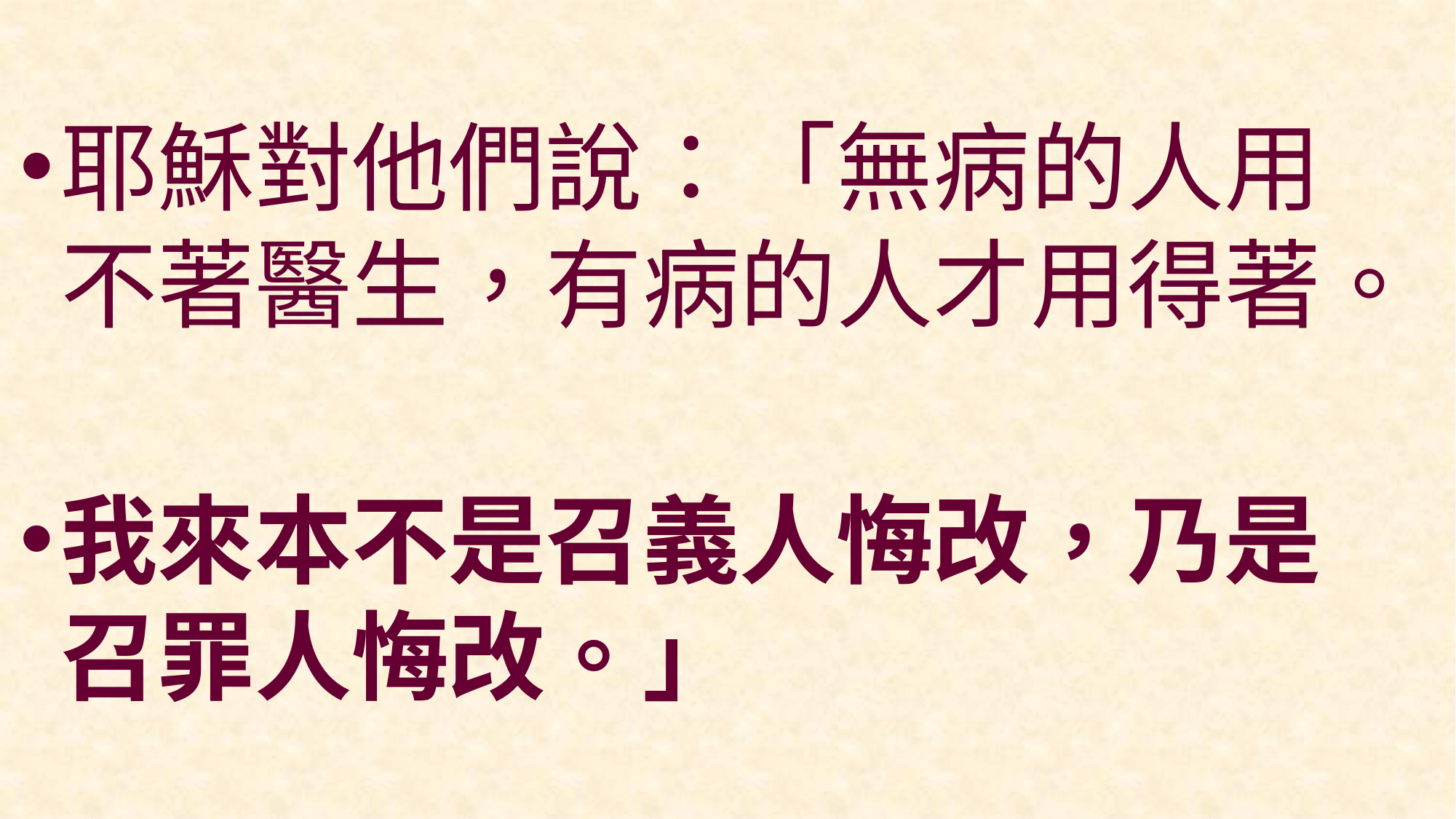

耶穌對他們說：「無病的人用不著醫生，有病的人才用得著。
我來本不是召義人悔改，乃是召罪人悔改。」